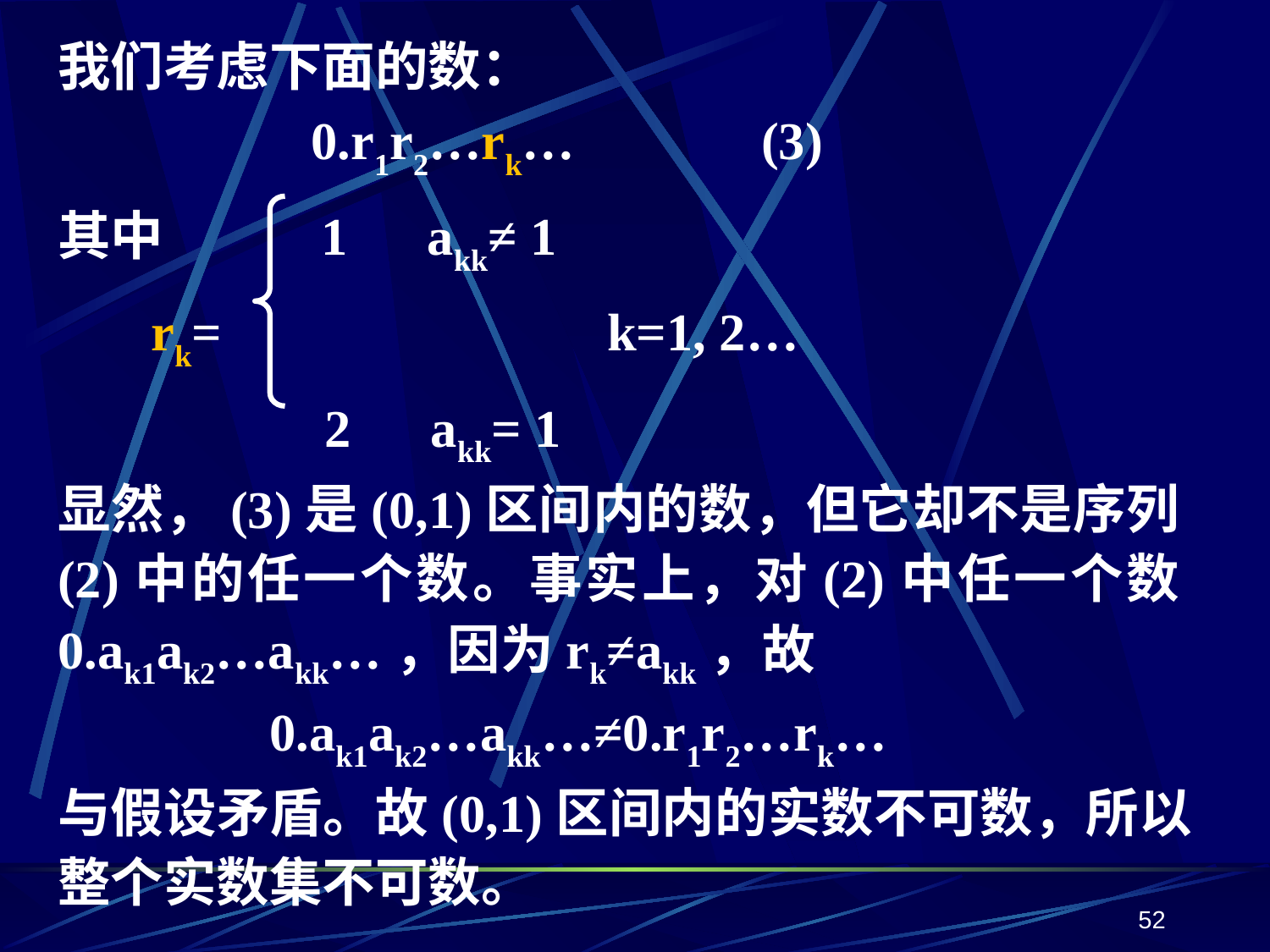

我们考虑下面的数：
                   0.r1r2…rk…              (3)
其中            1      akk≠ 1
       rk=                             k=1, 2…
                    2      akk= 1
显然，(3)是(0,1)区间内的数，但它却不是序列(2)中的任一个数。事实上，对(2)中任一个数0.ak1ak2…akk…，因为rk≠akk，故
0.ak1ak2…akk…≠0.r1r2…rk…
与假设矛盾。故(0,1)区间内的实数不可数，所以整个实数集不可数。

52